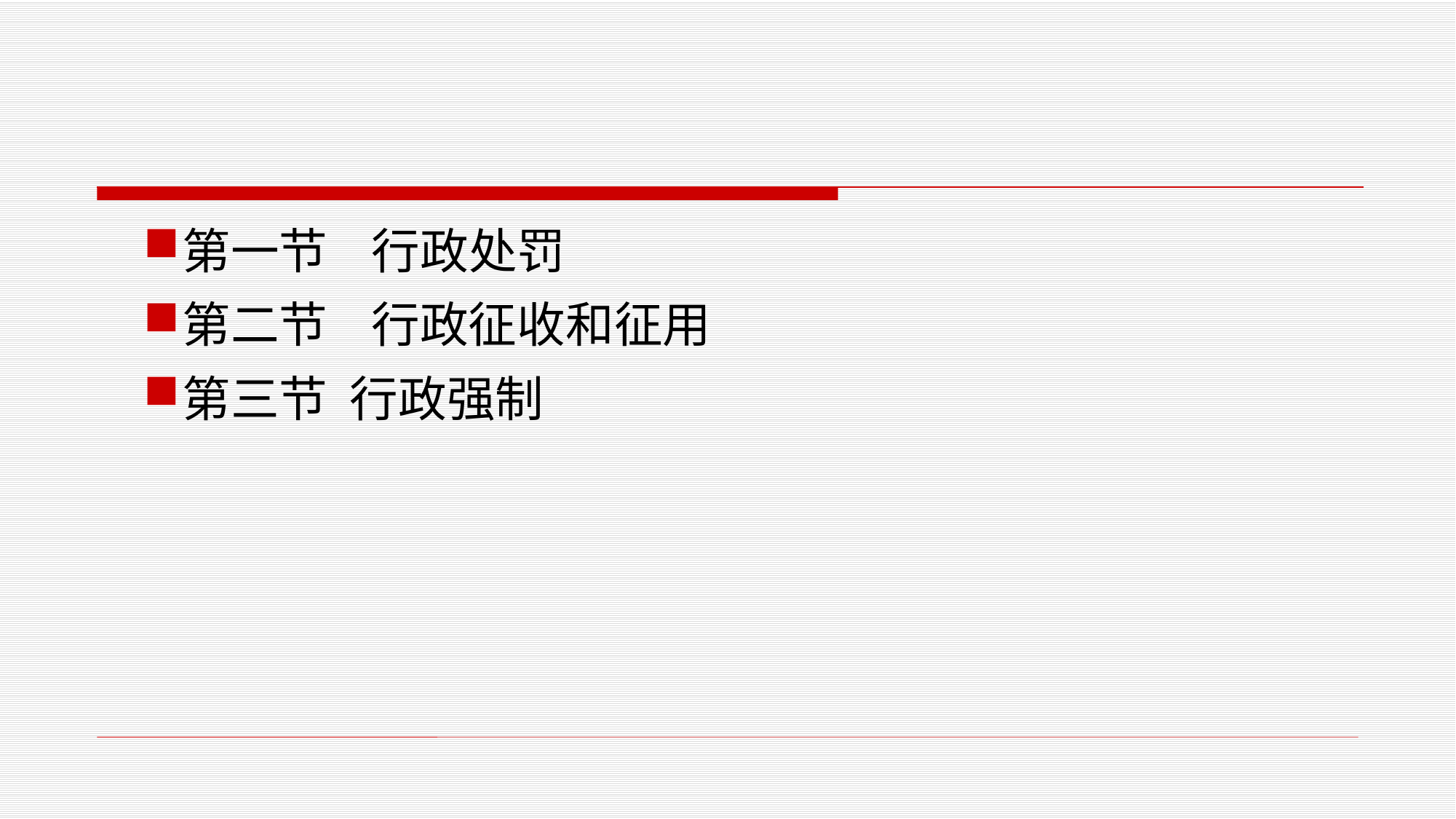

#
第一节    行政处罚
第二节    行政征收和征用
第三节  行政强制